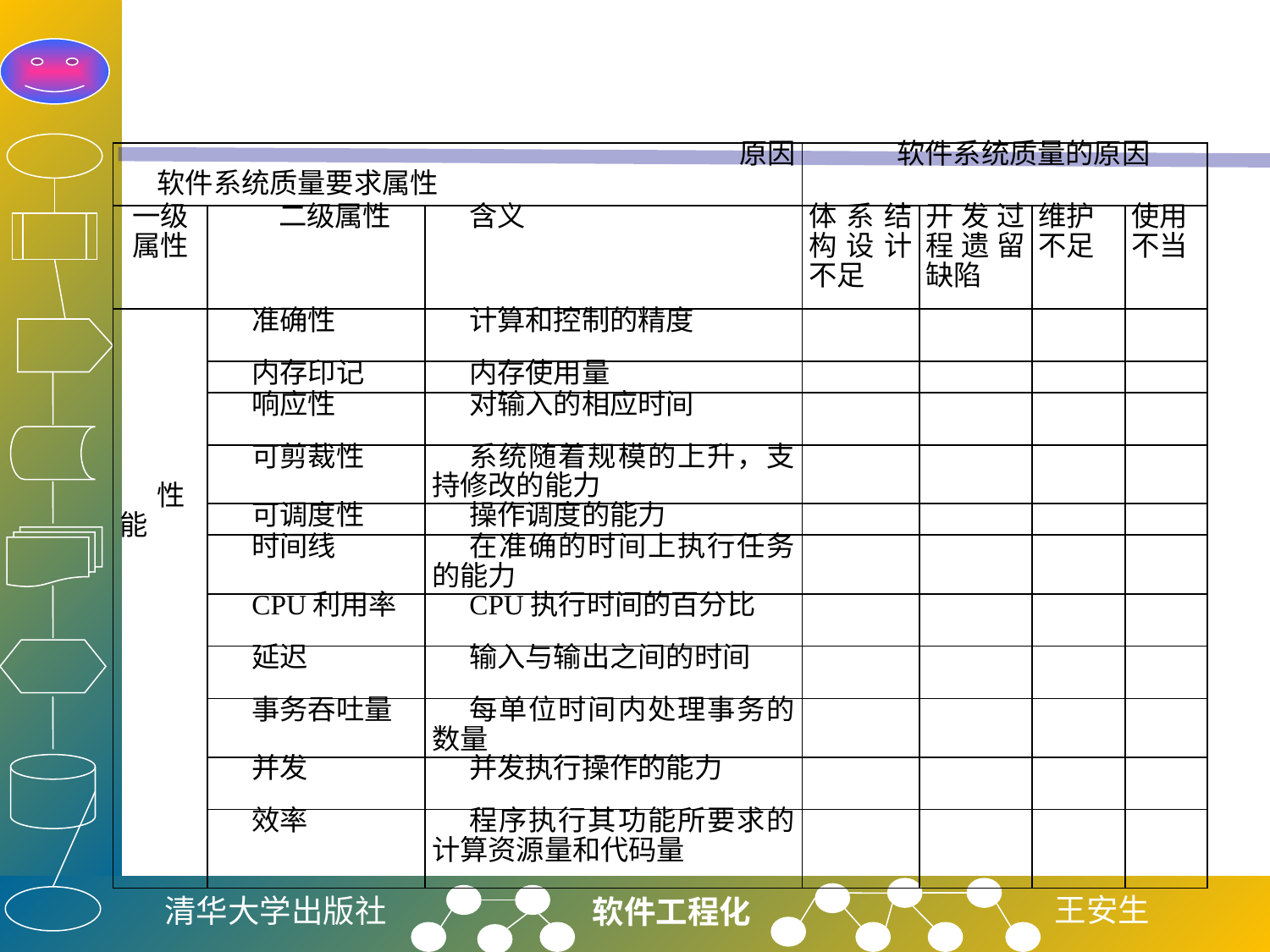

#
| 原因 软件系统质量要求属性 |  |  | 软件系统质量的原因 |  |  |  |
| --- | --- | --- | --- | --- | --- | --- |
| 一级属性 | 二级属性 | 含义 | 体系结构设计不足 | 开发过程遗留缺陷 | 维护不足 | 使用不当 |
| 性能 | 准确性 | 计算和控制的精度 |  |  |  |  |
|  | 内存印记 | 内存使用量 |  |  |  |  |
|  | 响应性 | 对输入的相应时间 |  |  |  |  |
|  | 可剪裁性 | 系统随着规模的上升，支持修改的能力 |  |  |  |  |
|  | 可调度性 | 操作调度的能力 |  |  |  |  |
|  | 时间线 | 在准确的时间上执行任务的能力 |  |  |  |  |
|  | CPU利用率 | CPU执行时间的百分比 |  |  |  |  |
|  | 延迟 | 输入与输出之间的时间 |  |  |  |  |
|  | 事务吞吐量 | 每单位时间内处理事务的数量 |  |  |  |  |
|  | 并发 | 并发执行操作的能力 |  |  |  |  |
|  | 效率 | 程序执行其功能所要求的计算资源量和代码量 |  |  |  |  |